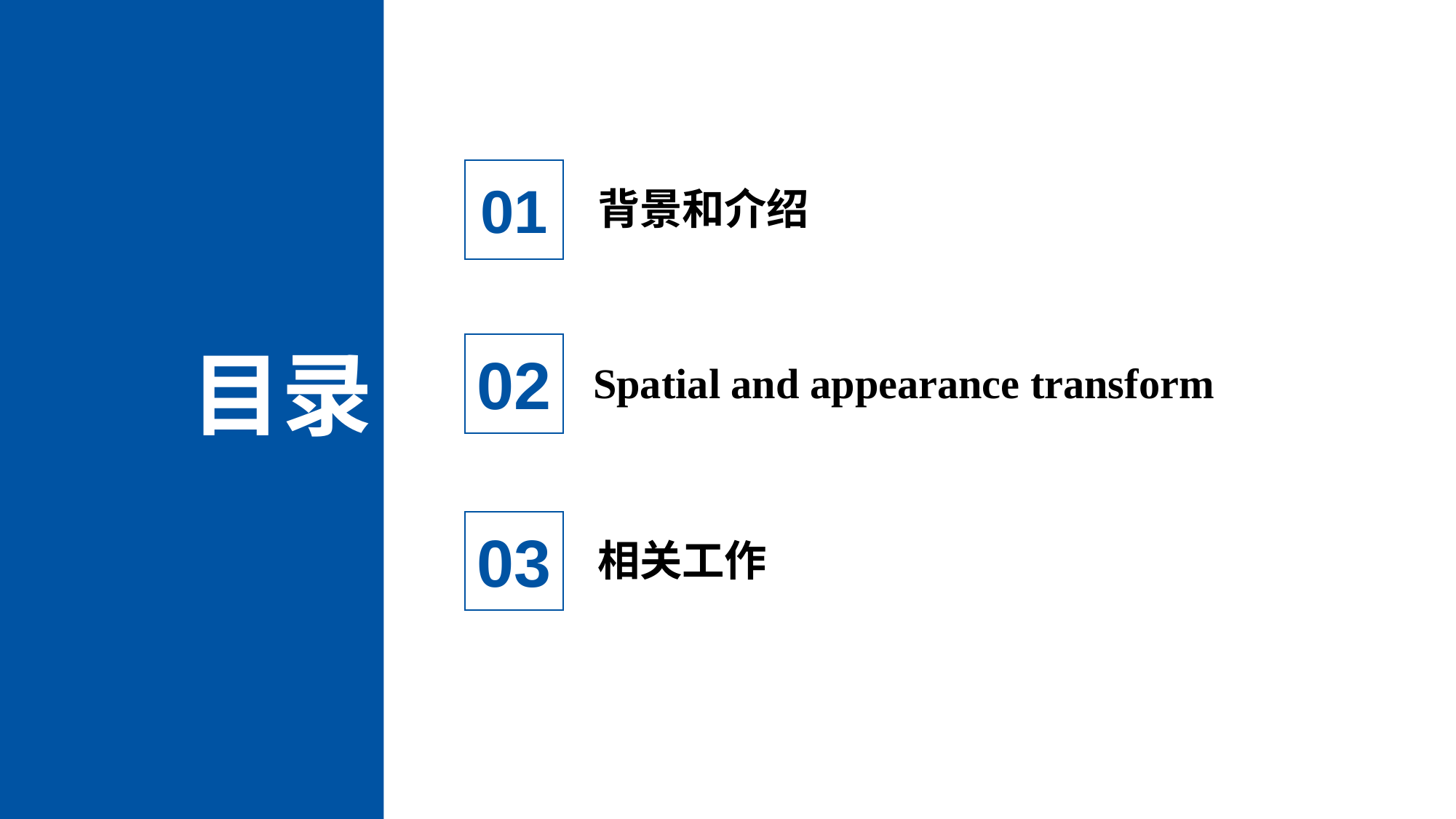

01
背景和介绍
目录

02
Spatial and appearance transform

03
相关工作